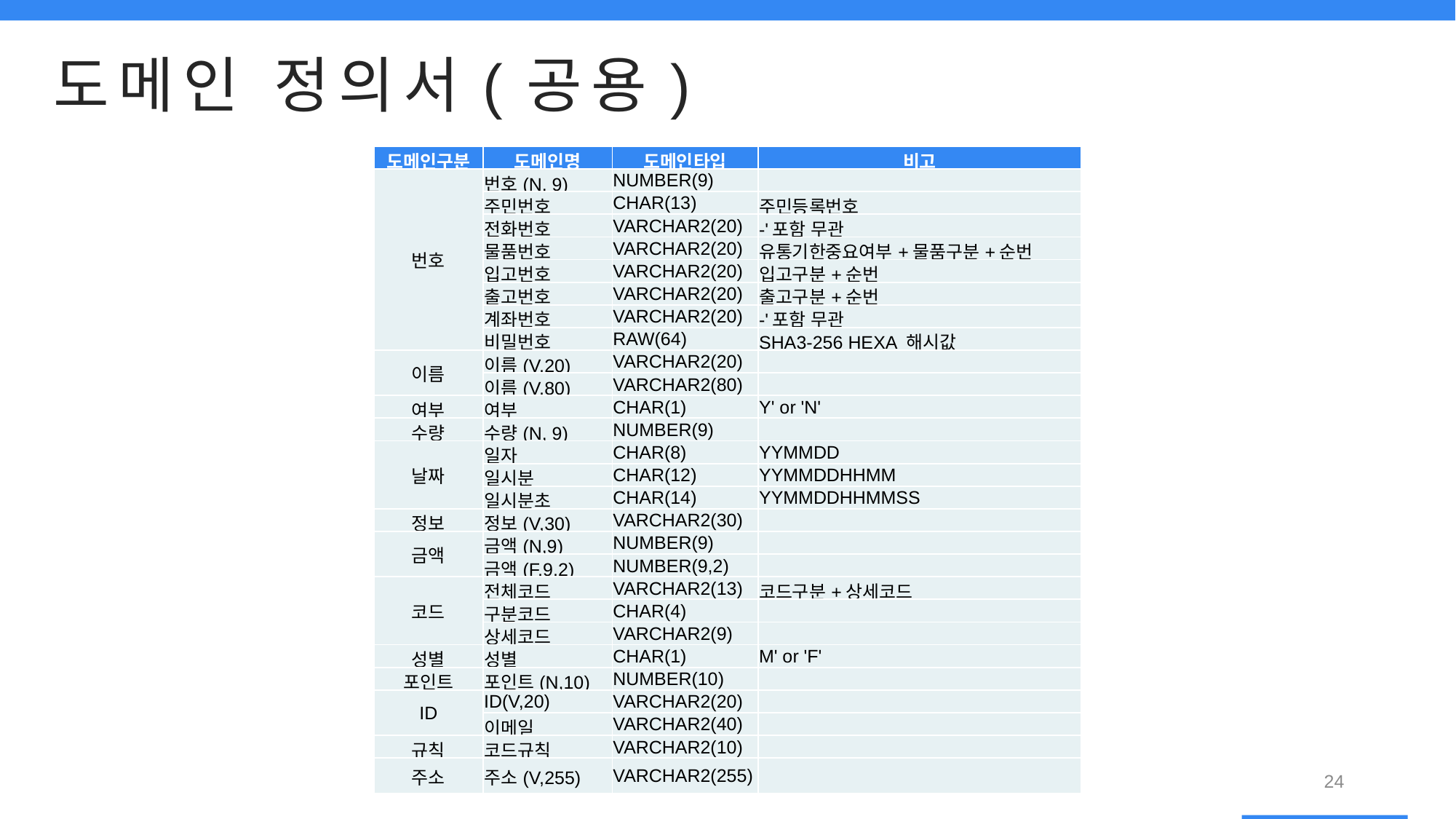

도메인 정의서(공용)
| 도메인구분 | 도메인명 | 도메인타입 | 비고 |
| --- | --- | --- | --- |
| 번호 | 번호(N, 9) | NUMBER(9) |  |
|  | 주민번호 | CHAR(13) | 주민등록번호 |
|  | 전화번호 | VARCHAR2(20) | -'포함 무관 |
|  | 물품번호 | VARCHAR2(20) | 유통기한중요여부+물품구분+순번 |
|  | 입고번호 | VARCHAR2(20) | 입고구분+순번 |
|  | 출고번호 | VARCHAR2(20) | 출고구분+순번 |
|  | 계좌번호 | VARCHAR2(20) | -'포함 무관 |
|  | 비밀번호 | RAW(64) | SHA3-256 HEXA 해시값 |
| 이름 | 이름(V,20) | VARCHAR2(20) |  |
|  | 이름(V,80) | VARCHAR2(80) |  |
| 여부 | 여부 | CHAR(1) | Y' or 'N' |
| 수량 | 수량(N, 9) | NUMBER(9) |  |
| 날짜 | 일자 | CHAR(8) | YYMMDD |
|  | 일시분 | CHAR(12) | YYMMDDHHMM |
|  | 일시분초 | CHAR(14) | YYMMDDHHMMSS |
| 정보 | 정보(V,30) | VARCHAR2(30) |  |
| 금액 | 금액(N,9) | NUMBER(9) |  |
|  | 금액(F,9,2) | NUMBER(9,2) |  |
| 코드 | 전체코드 | VARCHAR2(13) | 코드구분+상세코드 |
|  | 구분코드 | CHAR(4) |  |
|  | 상세코드 | VARCHAR2(9) |  |
| 성별 | 성별 | CHAR(1) | M' or 'F' |
| 포인트 | 포인트(N,10) | NUMBER(10) |  |
| ID | ID(V,20) | VARCHAR2(20) |  |
|  | 이메일 | VARCHAR2(40) |  |
| 규칙 | 코드규칙 | VARCHAR2(10) |  |
| 주소 | 주소(V,255) | VARCHAR2(255) |  |
24